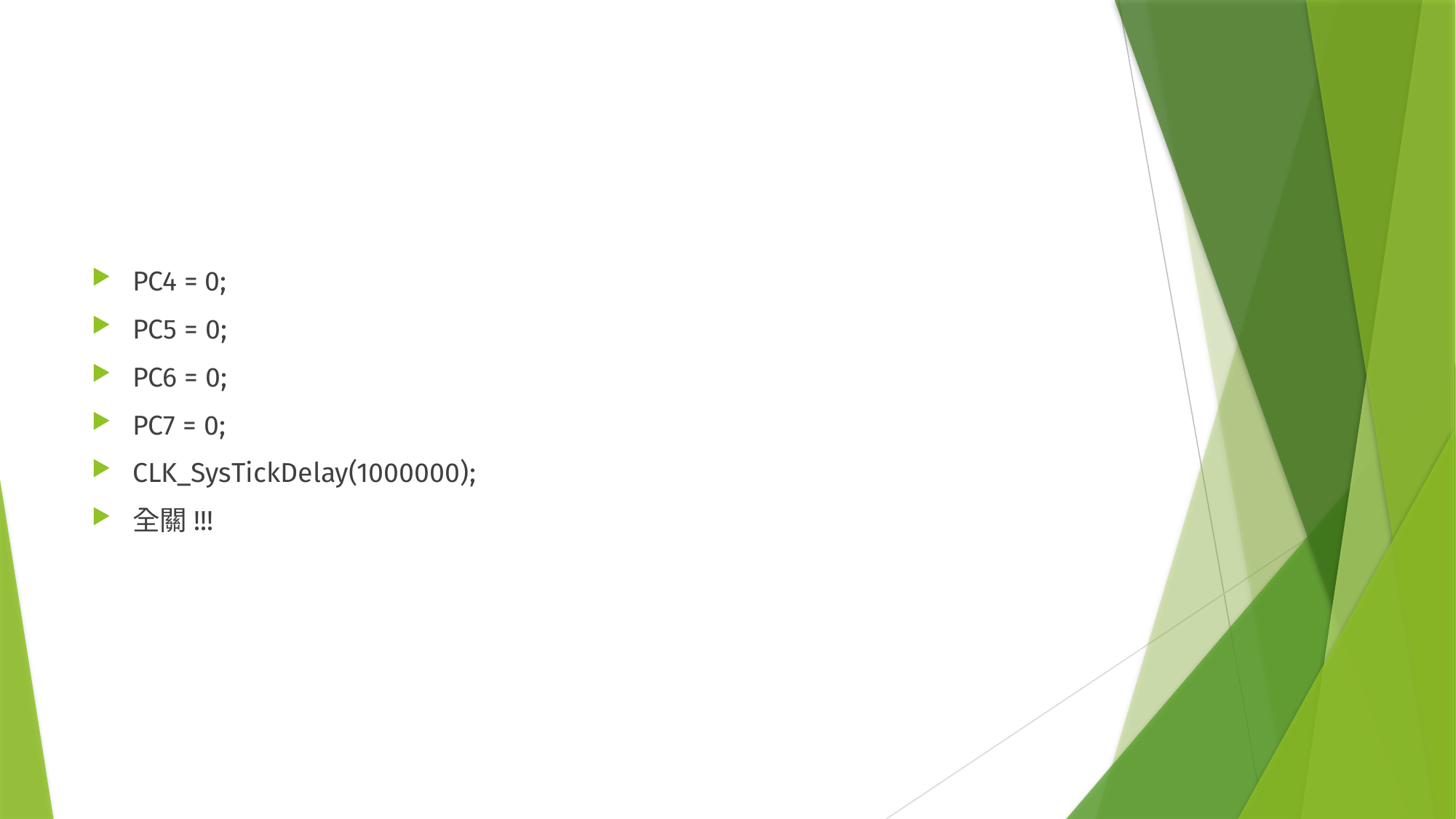

#
PC4 = 0;
PC5 = 0;
PC6 = 0;
PC7 = 0;
CLK_SysTickDelay(1000000);
全關!!!